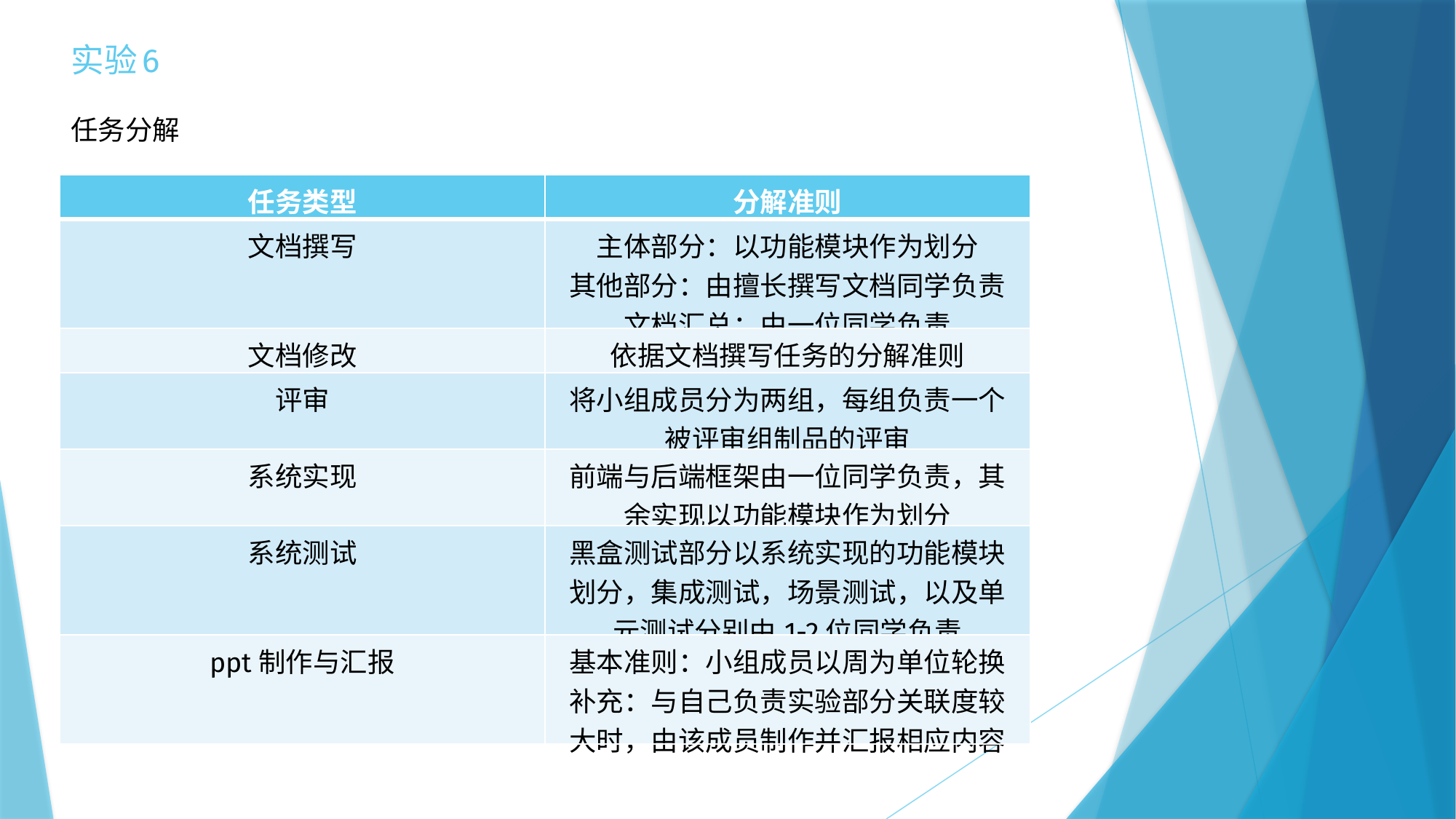

# 实验6
任务分解
| 任务类型 | 分解准则 |
| --- | --- |
| 文档撰写 | 主体部分：以功能模块作为划分 其他部分：由擅长撰写文档同学负责 文档汇总：由一位同学负责 |
| 文档修改 | 依据文档撰写任务的分解准则 |
| 评审 | 将小组成员分为两组，每组负责一个被评审组制品的评审 |
| 系统实现 | 前端与后端框架由一位同学负责，其余实现以功能模块作为划分 |
| 系统测试 | 黑盒测试部分以系统实现的功能模块划分，集成测试，场景测试，以及单元测试分别由1-2位同学负责 |
| ppt制作与汇报 | 基本准则：小组成员以周为单位轮换 补充：与自己负责实验部分关联度较大时，由该成员制作并汇报相应内容 |